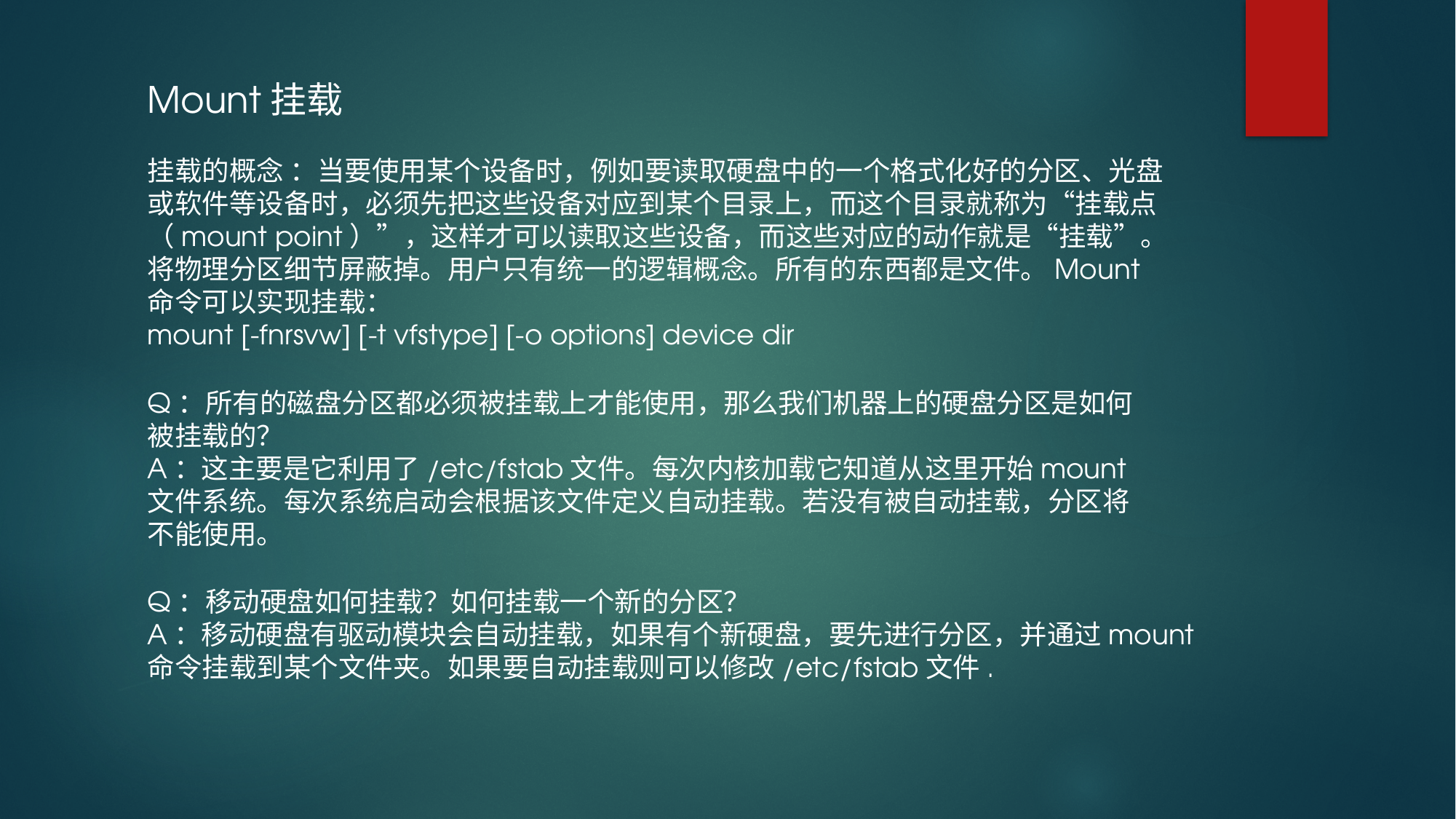

Mount挂载

挂载的概念 ：当要使用某个设备时，例如要读取硬盘中的一个格式化好的分区、光盘或软件等设备时，必须先把这些设备对应到某个目录上，而这个目录就称为“挂载点（mount point）”，这样才可以读取这些设备，而这些对应的动作就是“挂载”。 将物理分区细节屏蔽掉。用户只有统一的逻辑概念。所有的东西都是文件。Mount命令可以实现挂载：
mount [-fnrsvw] [-t vfstype] [-o options] device dir
Q：所有的磁盘分区都必须被挂载上才能使用，那么我们机器上的硬盘分区是如何被挂载的？
A：这主要是它利用了/etc/fstab文件。每次内核加载它知道从这里开始mount文件系统。每次系统启动会根据该文件定义自动挂载。若没有被自动挂载，分区将不能使用。
Q：移动硬盘如何挂载？如何挂载一个新的分区？
A：移动硬盘有驱动模块会自动挂载，如果有个新硬盘，要先进行分区，并通过mount命令挂载到某个文件夹。如果要自动挂载则可以修改/etc/fstab文件.